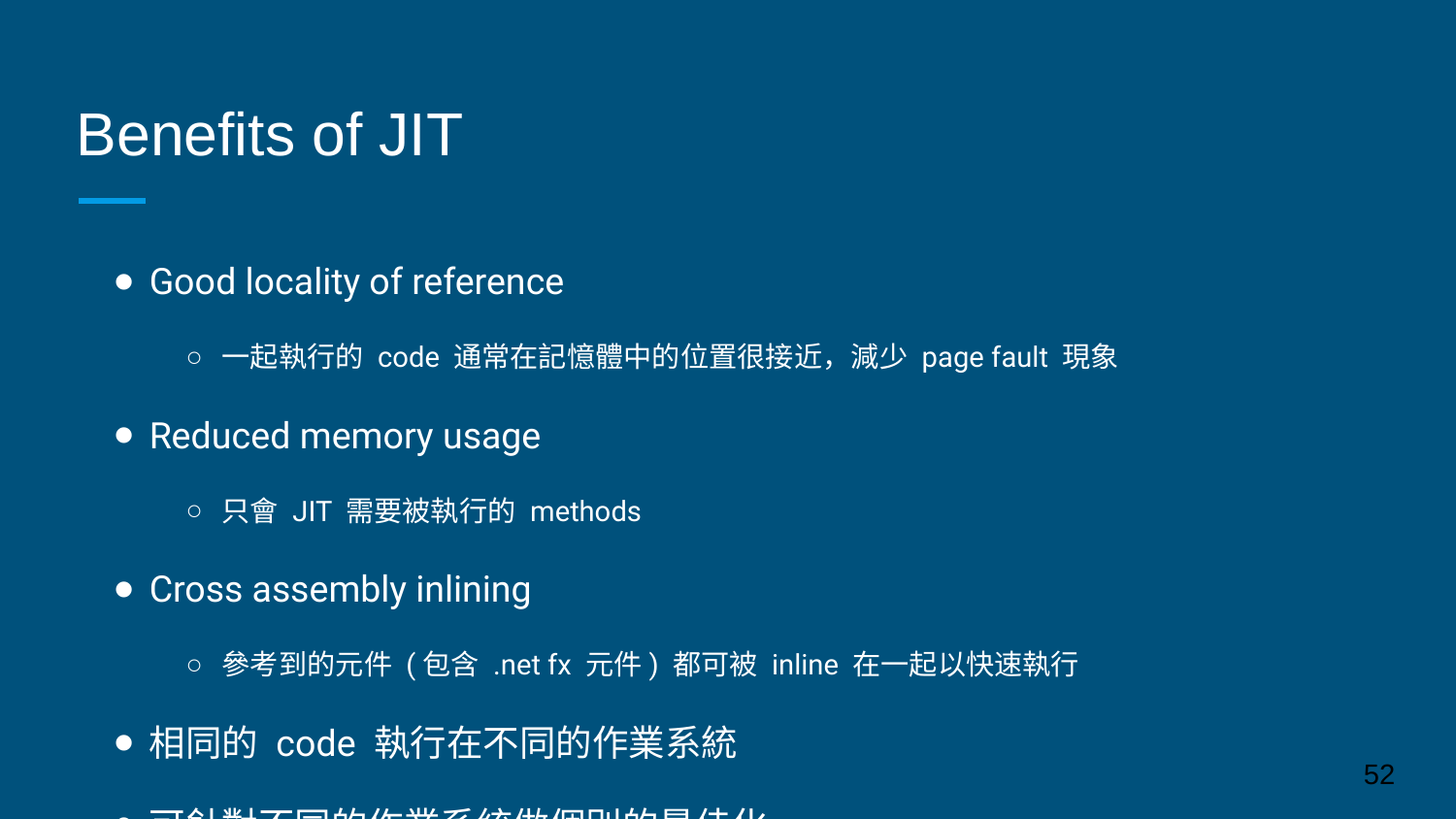

# Benefits of JIT
Good locality of reference
一起執行的 code 通常在記憶體中的位置很接近，減少 page fault 現象
Reduced memory usage
只會 JIT 需要被執行的 methods
Cross assembly inlining
參考到的元件 (包含 .net fx 元件) 都可被 inline 在一起以快速執行
相同的 code 執行在不同的作業系統
可針對不同的作業系統做個別的最佳化
52